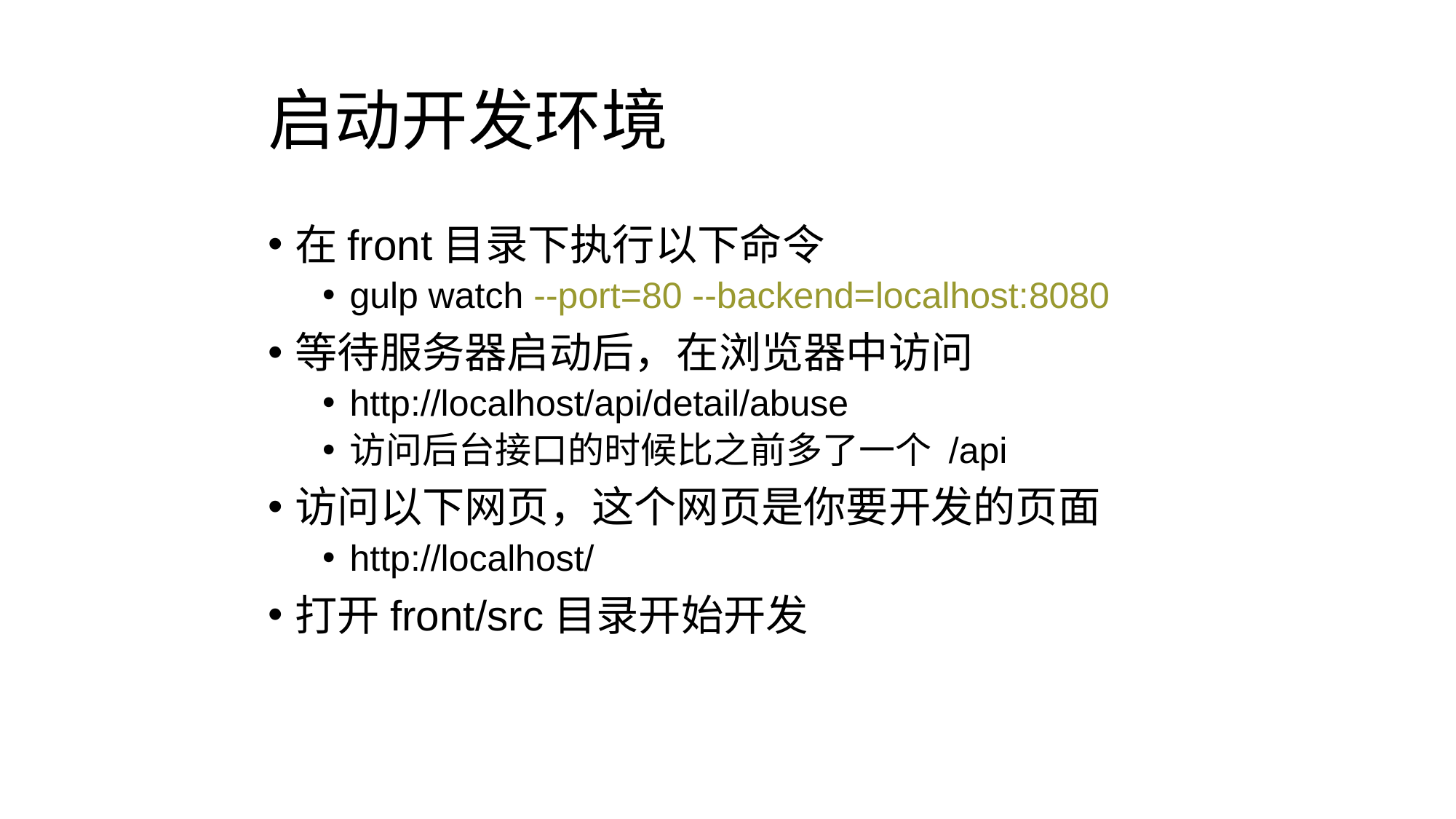

# 启动开发环境
在front目录下执行以下命令
gulp watch --port=80 --backend=localhost:8080
等待服务器启动后，在浏览器中访问
http://localhost/api/detail/abuse
访问后台接口的时候比之前多了一个 /api
访问以下网页，这个网页是你要开发的页面
http://localhost/
打开front/src目录开始开发